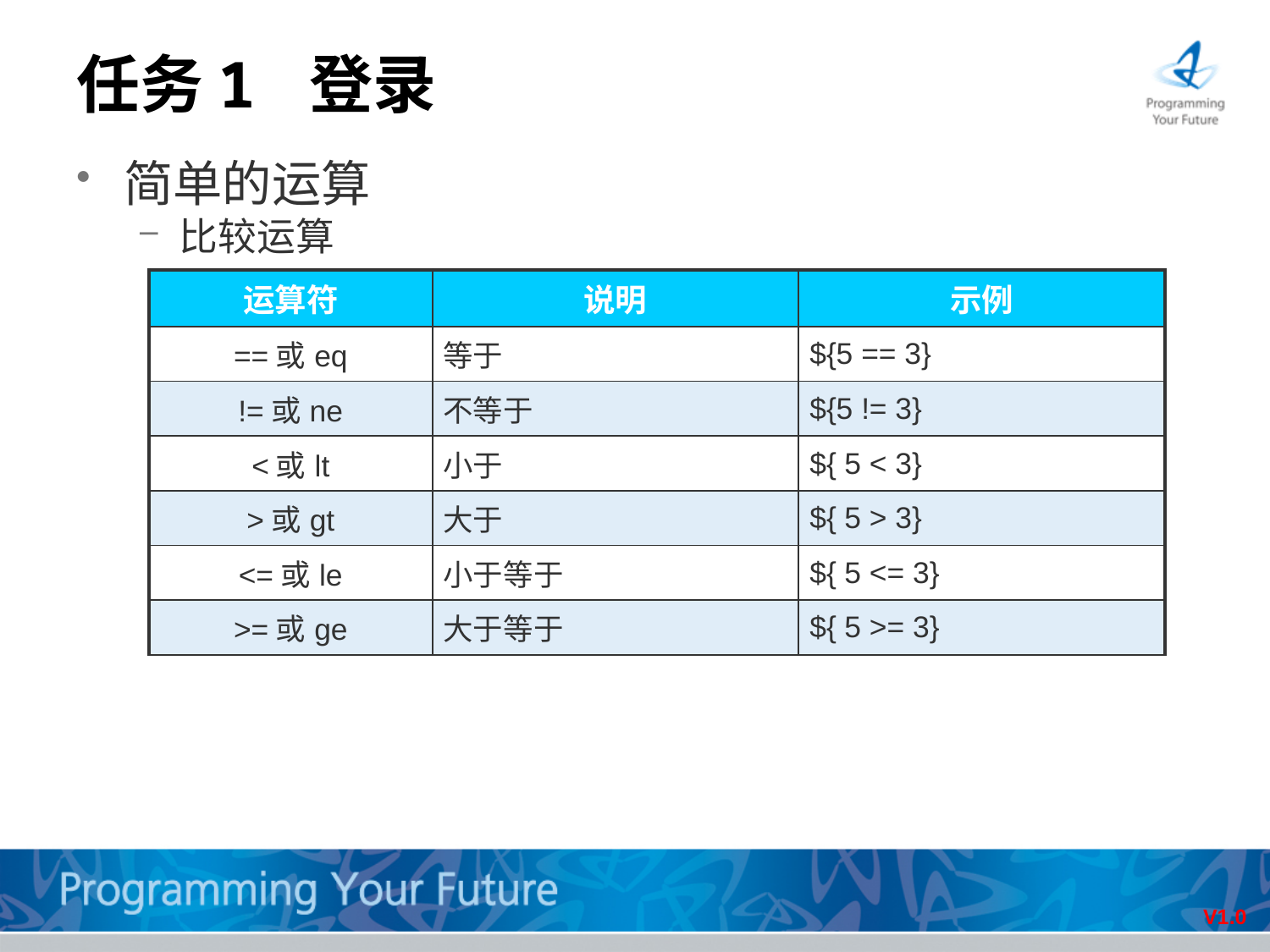

# 任务1 登录
简单的运算
比较运算

| 运算符 | 说明 | 示例 |
| --- | --- | --- |
| ==或eq | 等于 | ${5 == 3} |
| !=或ne | 不等于 | ${5 != 3} |
| <或lt | 小于 | ${ 5 < 3} |
| >或gt | 大于 | ${ 5 > 3} |
| <=或le | 小于等于 | ${ 5 <= 3} |
| >=或ge | 大于等于 | ${ 5 >= 3} |